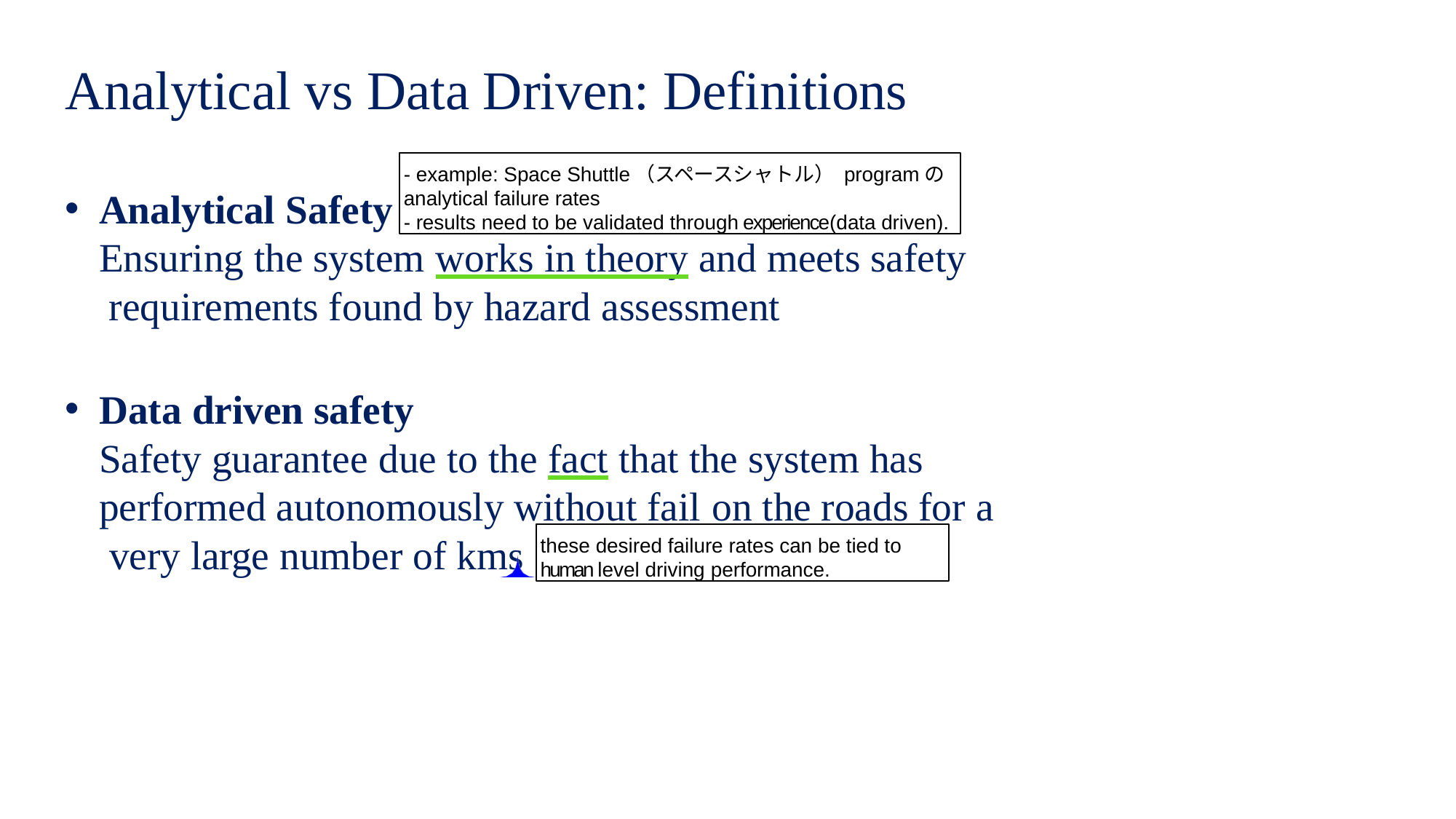

# Analytical vs Data Driven: Definitions
- example: Space Shuttle（スペースシャトル ） programのanalytical failure rates
- results need to be validated through experience(data driven).
Analytical Safety
Ensuring the system works in theory and meets safety  requirements found by hazard assessment

Data driven safety
Safety guarantee due to the fact that the system has  performed autonomously without fail on the roads for a  very large number of kms
these desired failure rates can be tied to human level driving performance.